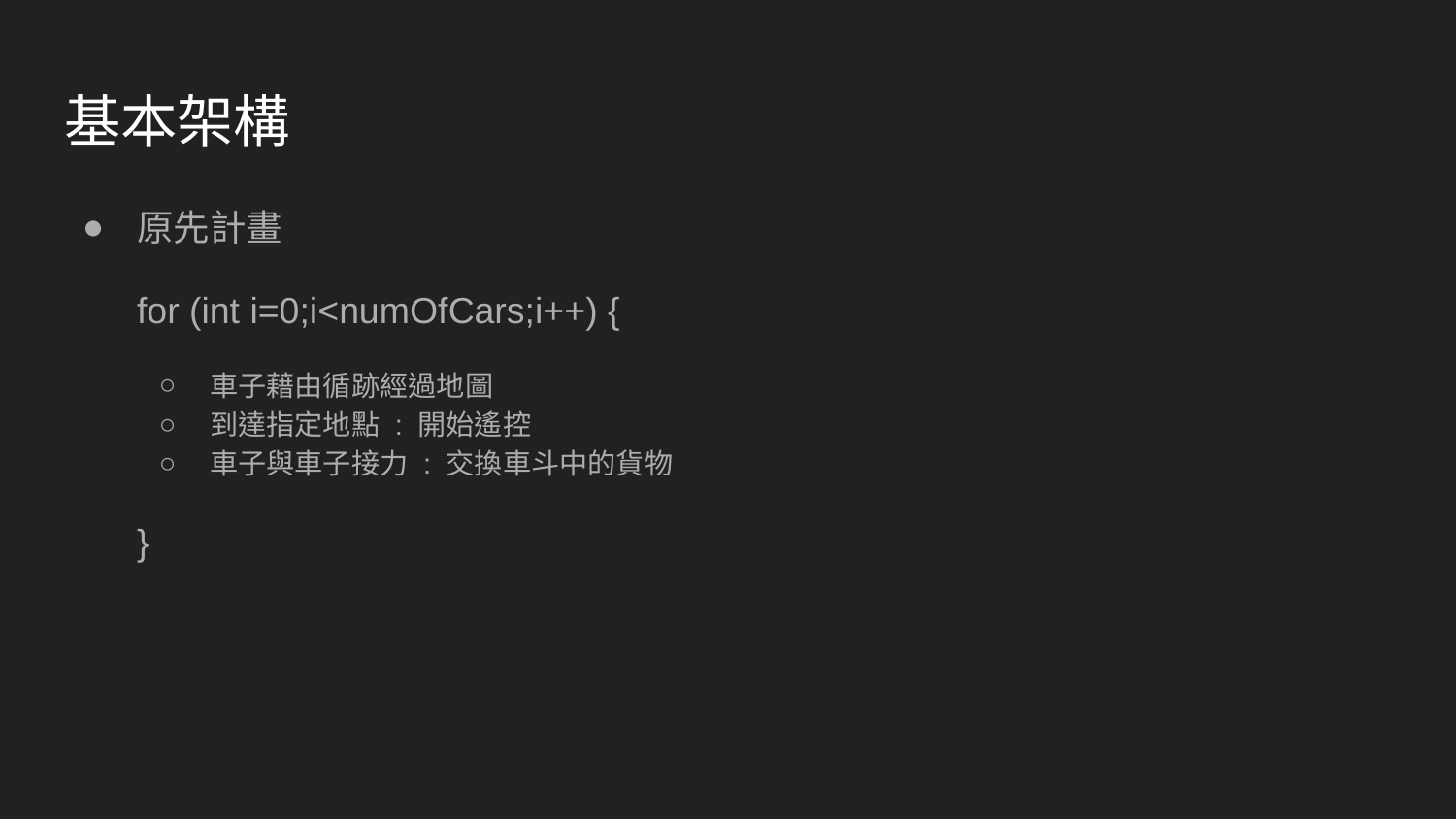

# 基本架構
原先計畫
for (int i=0;i<numOfCars;i++) {
車子藉由循跡經過地圖
到達指定地點 : 開始遙控
車子與車子接力 : 交換車斗中的貨物
}